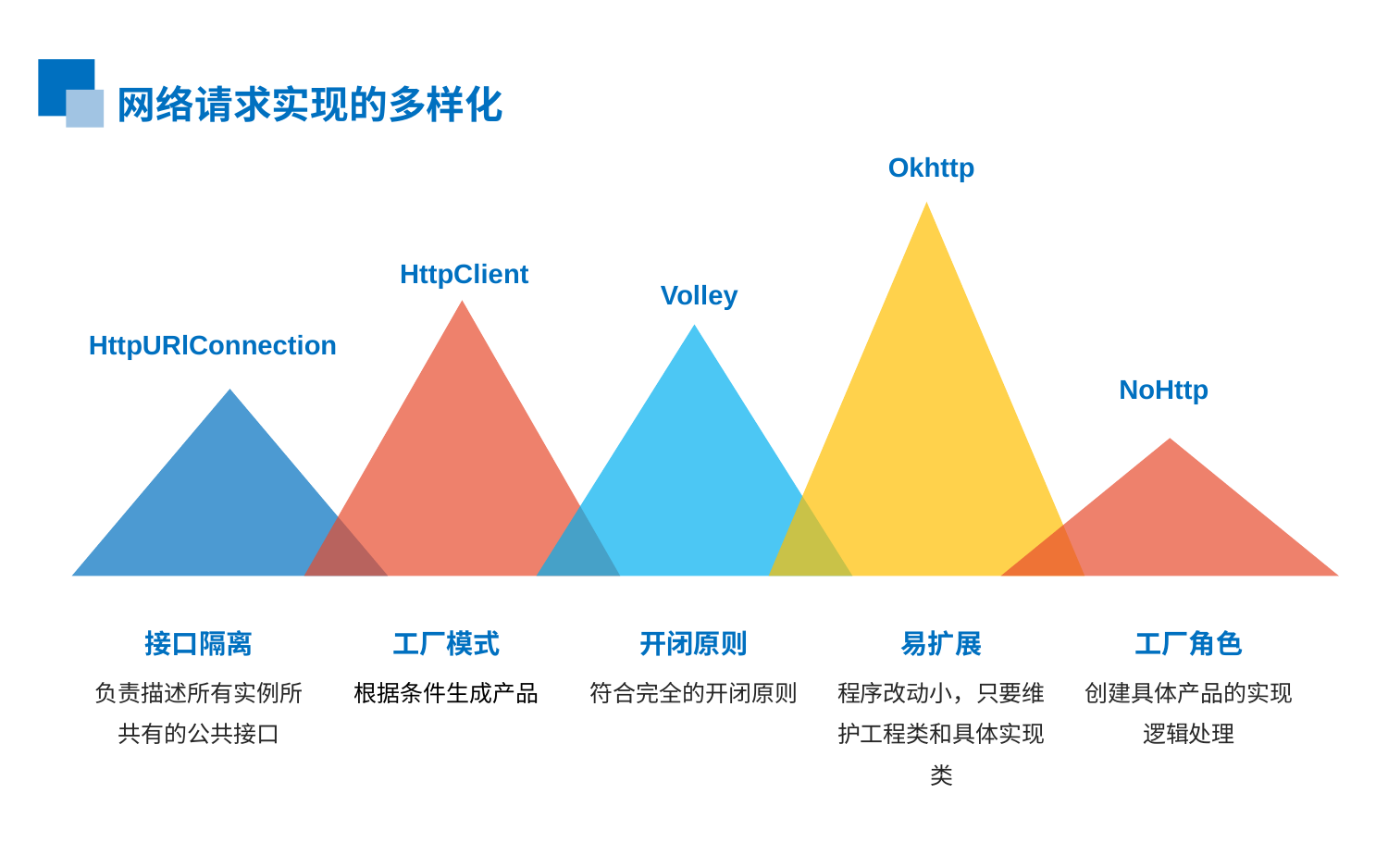

网络请求实现的多样化

Okhttp

HttpClient
Volley

HttpURlConnection

NoHttp

接口隔离
负责描述所有实例所共有的公共接口
工厂模式
根据条件生成产品
开闭原则
符合完全的开闭原则
易扩展
程序改动小，只要维护工程类和具体实现类
工厂角色
创建具体产品的实现逻辑处理